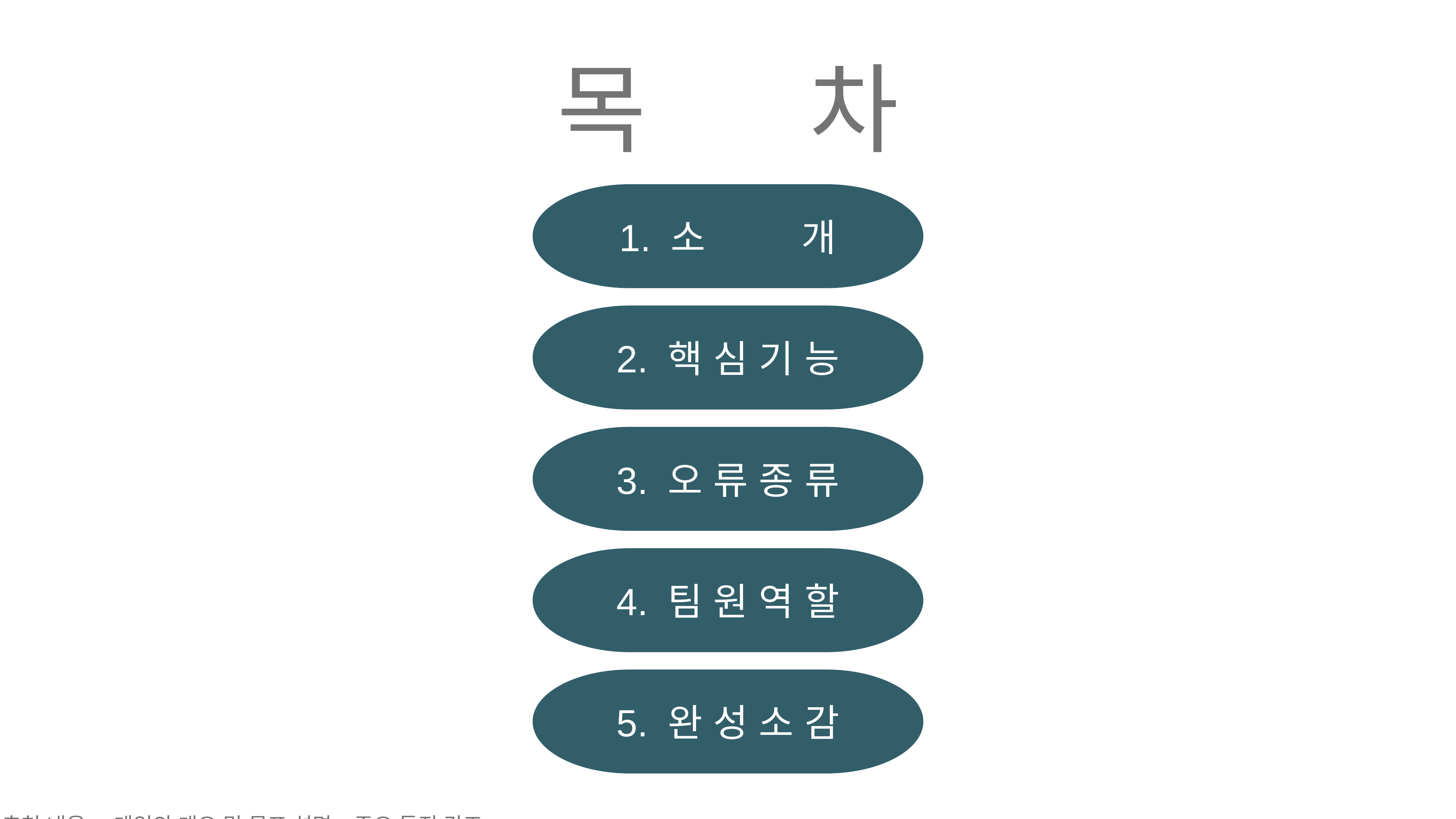

목      차

1. 소         개

2. 핵 심 기 능

3. 오 류 종 류

4. 팀 원 역 할

5. 완 성 소 감
• 추천 내용 : 게임의 개요 및 목표 설명, 주요 특징 강조
• 예시 내용 : 우리 5조는 TEXT_RPG라는 텍스트 기반 롤플레잉 게임을 개발했습니다. 이 게임은 플레이어가 텍스트 명령어를 통해 캐릭터를 조작하고, 다양한 스토리라인을 경험할 수 있도록 설계되었습니다. 주요 특징으로는 다채로운 캐릭터 선택, 선택에 따른 스토리 전개, 그리고 다양한 아이템과 퀘스트 시스템이 있습니다.
• 레이아웃 과 이미지 제안 : 슬라이드 상단에 게임 로고, 중앙에 게임 스크린샷, 하단에 주요 특징을 아이콘으로 나열.